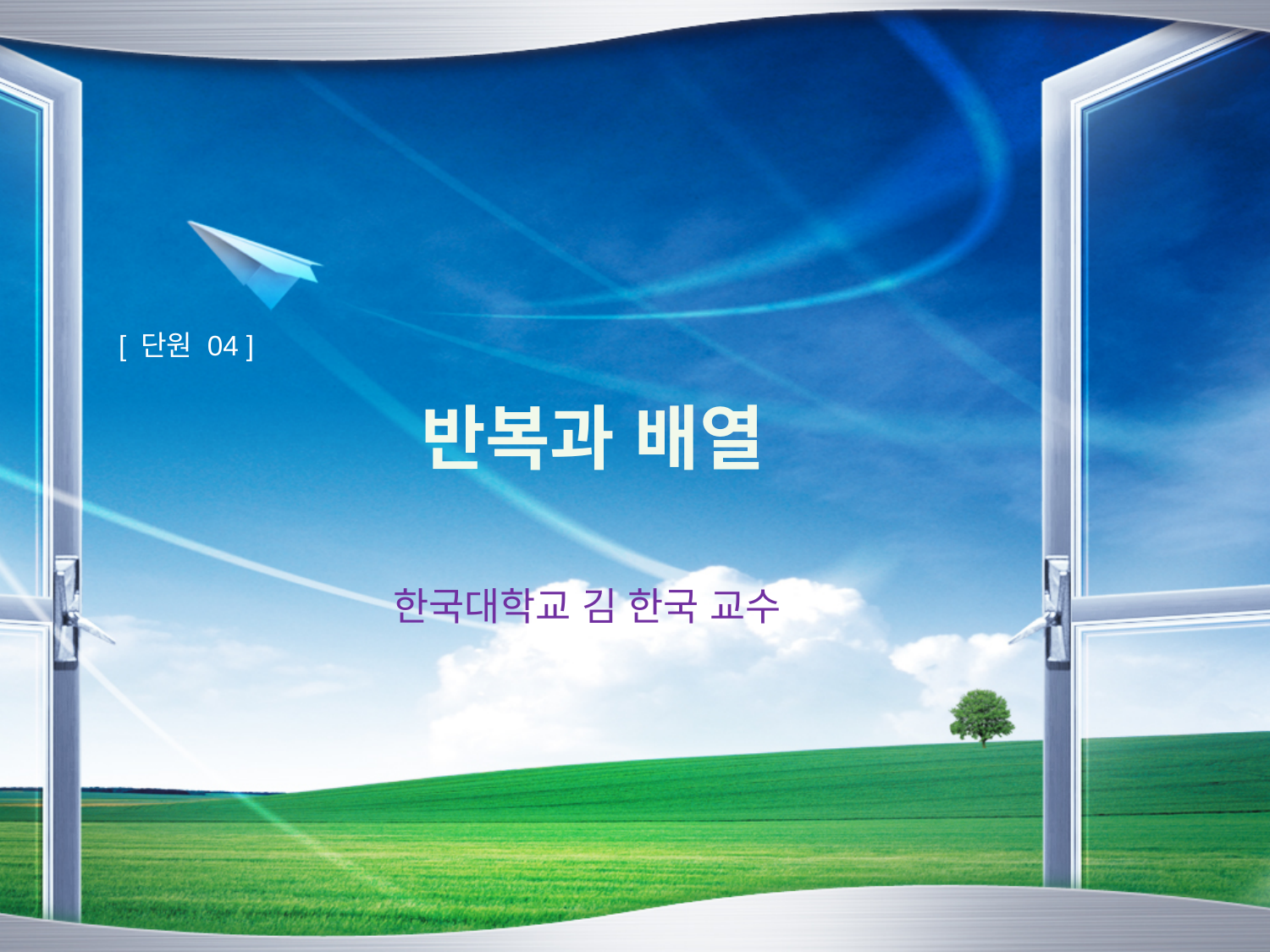

[ 단원 04 ]
# 반복과 배열
한국대학교 김 한국 교수